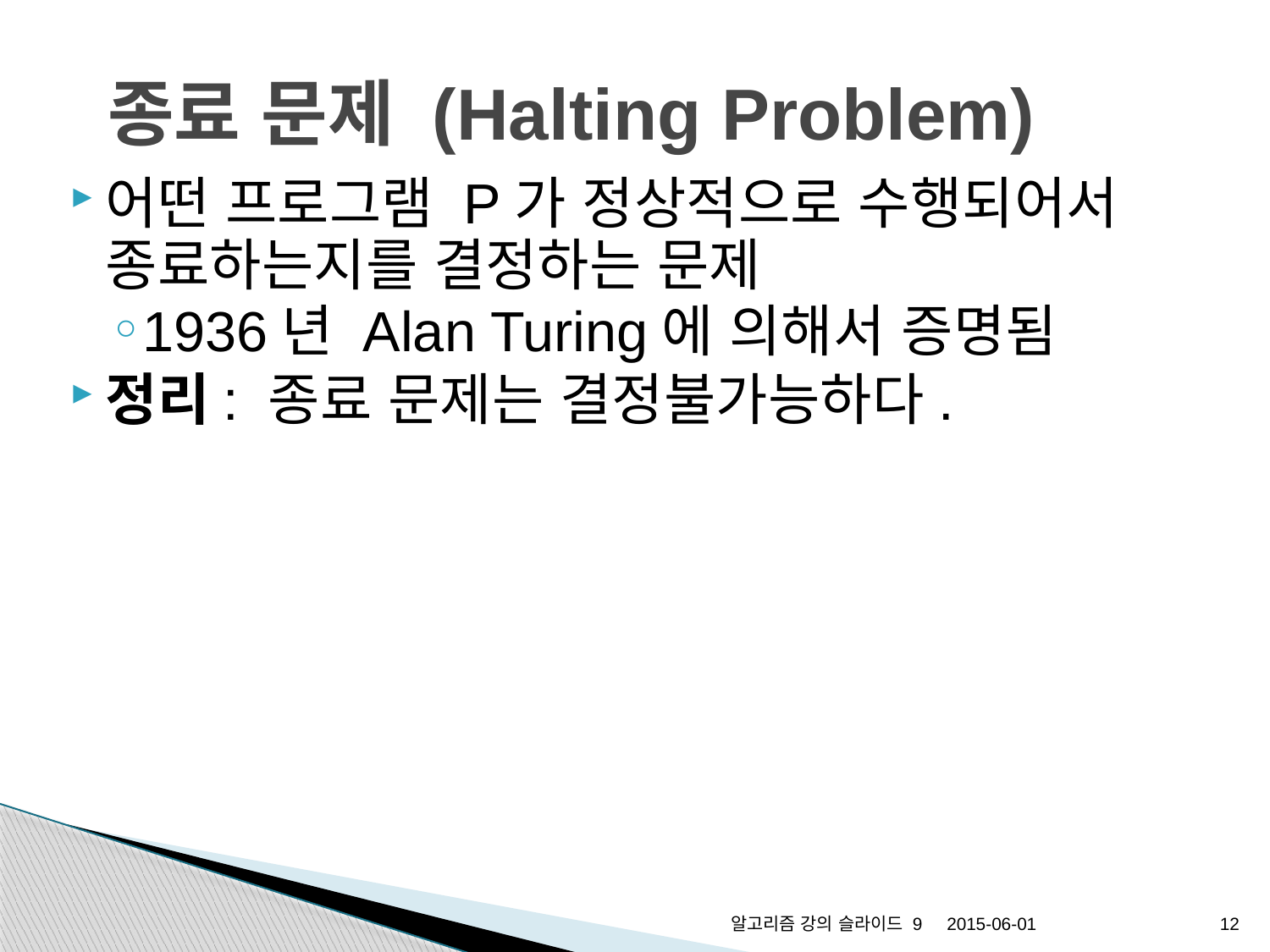

# 종료 문제 (Halting Problem)
어떤 프로그램 P가 정상적으로 수행되어서 종료하는지를 결정하는 문제
1936년 Alan Turing에 의해서 증명됨
정리: 종료 문제는 결정불가능하다.
알고리즘 강의 슬라이드 9
2015-06-01
12